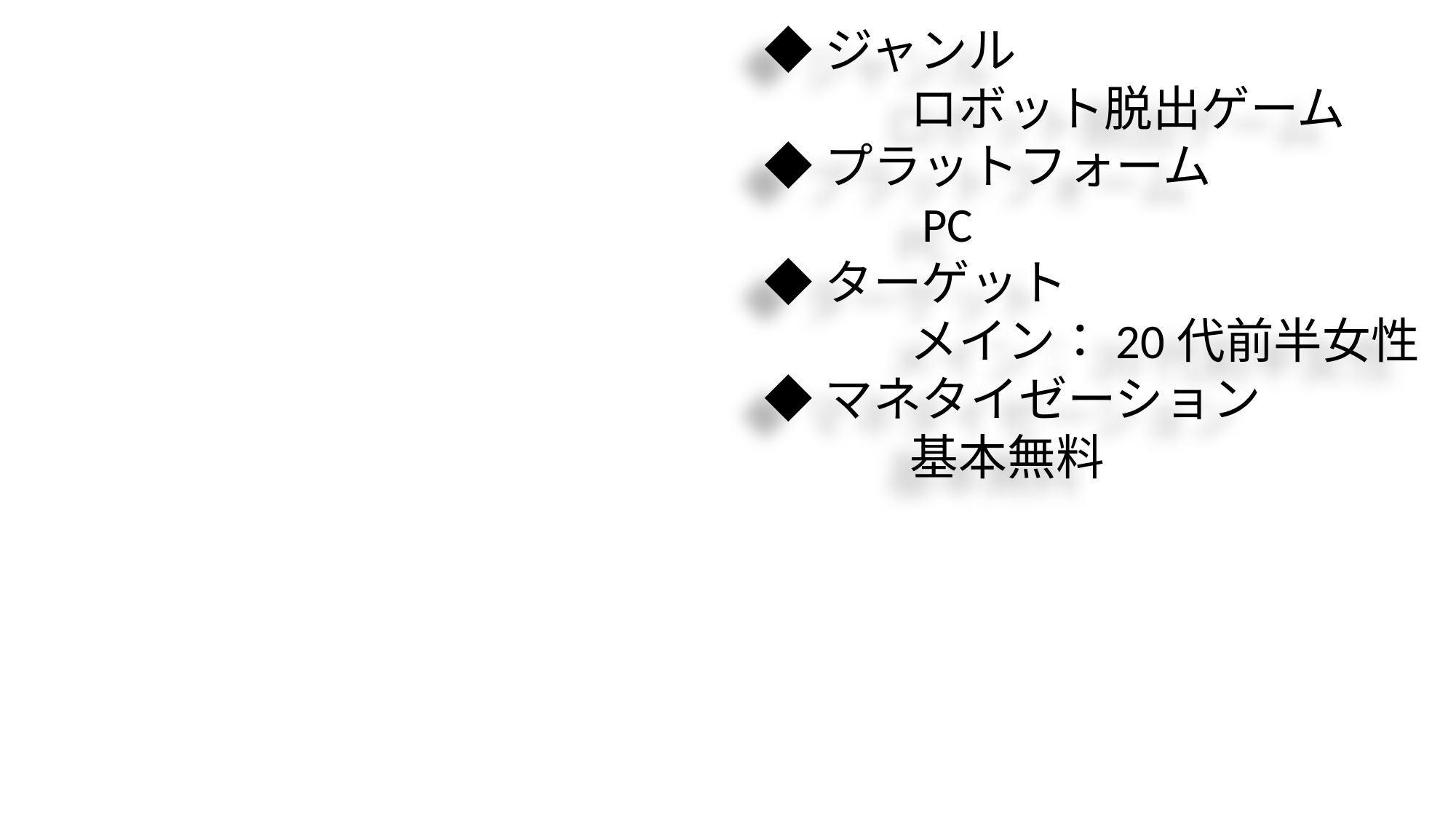

◆ジャンル
　　　ロボット脱出ゲーム
◆プラットフォーム
　　　PC
◆ターゲット
　　　メイン：20代前半女性
◆マネタイゼーション
　　　基本無料